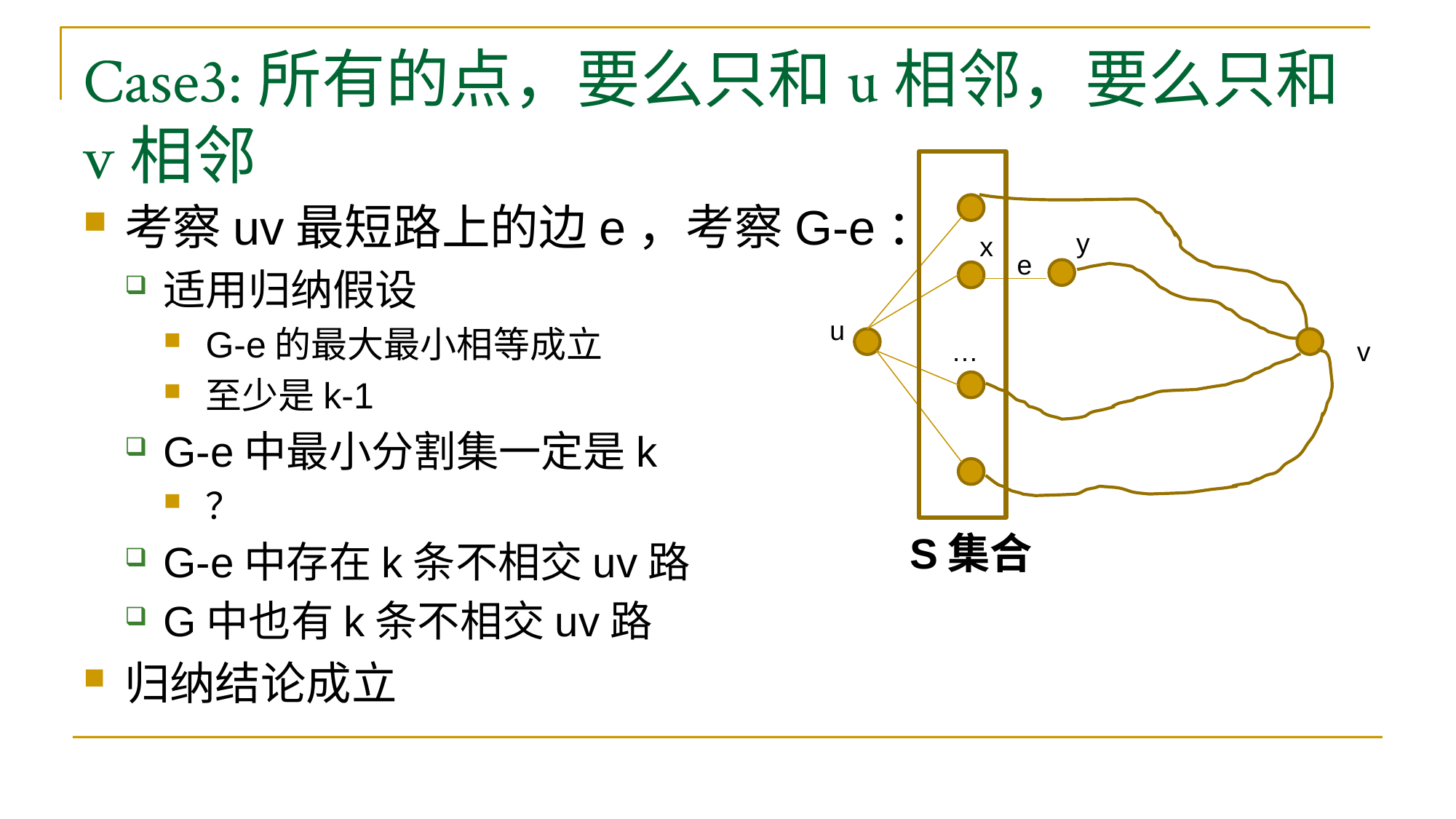

# Case3:所有的点，要么只和u相邻，要么只和v相邻

考察uv最短路上的边e，考察G-e：
适用归纳假设
G-e的最大最小相等成立
至少是k-1
G-e中最小分割集一定是k
？
G-e中存在k条不相交uv路
G中也有k条不相交uv路
归纳结论成立
c

y

x
e

u

…

v

S集合